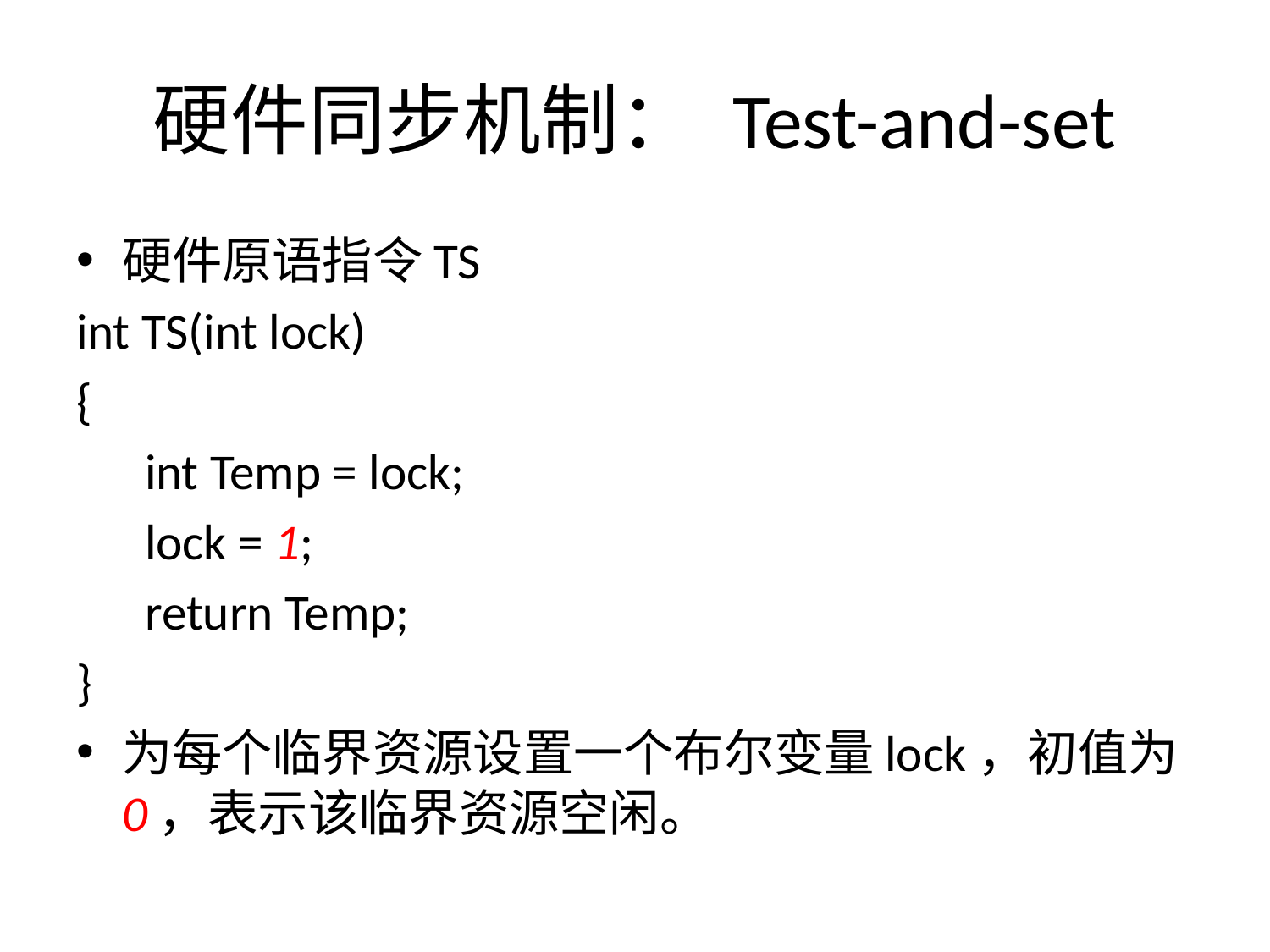

# 硬件同步机制： Test-and-set
硬件原语指令TS
int TS(int lock)
{
		int Temp = lock;
		lock = 1;
		return Temp;
}
为每个临界资源设置一个布尔变量lock，初值为0，表示该临界资源空闲。